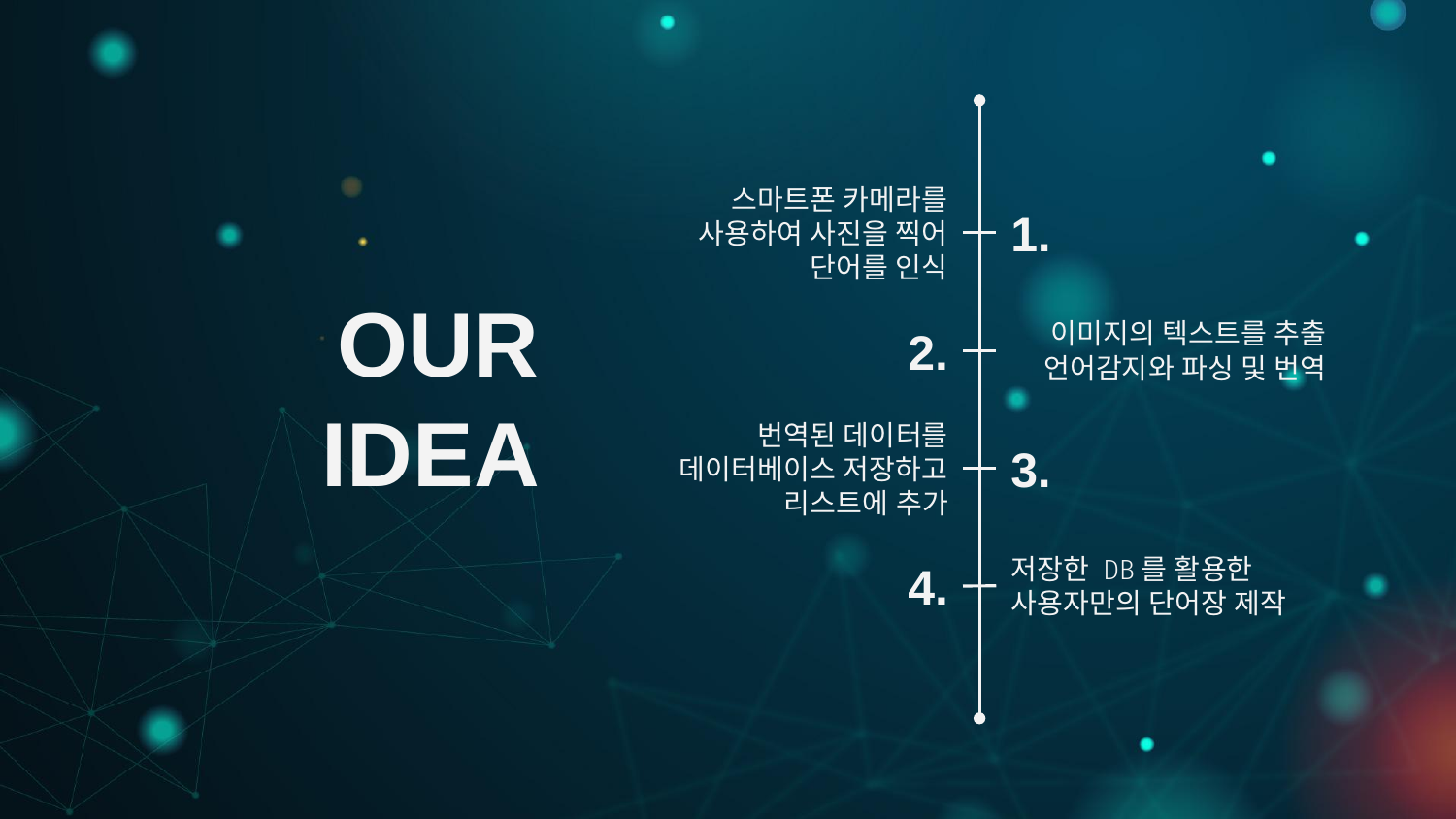

스마트폰 카메라를 사용하여 사진을 찍어 단어를 인식
1.
# OUR IDEA
이미지의 텍스트를 추출
언어감지와 파싱 및 번역
2.

번역된 데이터를
데이터베이스 저장하고 리스트에 추가
3.
저장한 DB를 활용한 사용자만의 단어장 제작
4.